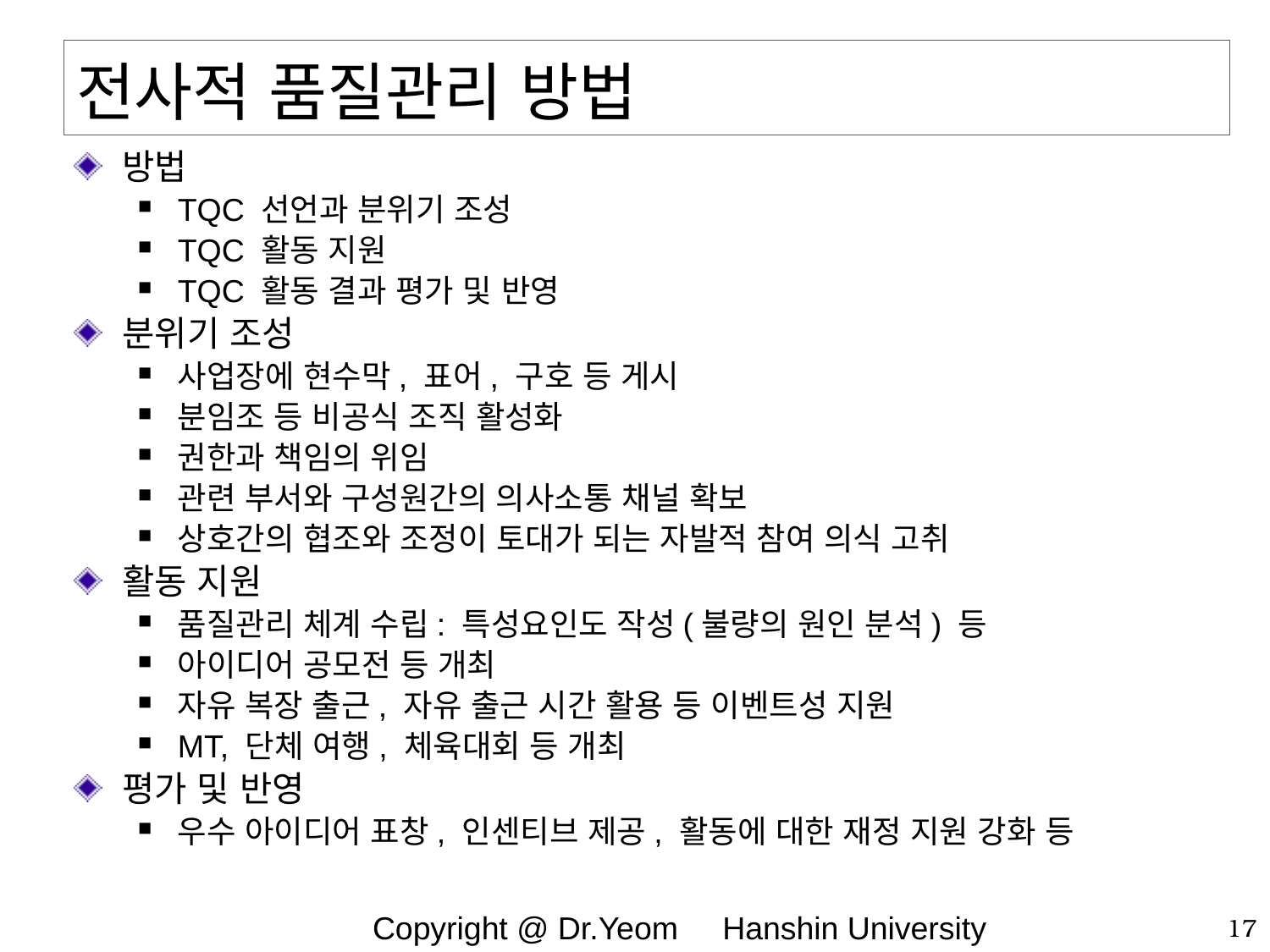

# 전사적 품질관리 방법
방법
TQC 선언과 분위기 조성
TQC 활동 지원
TQC 활동 결과 평가 및 반영
분위기 조성
사업장에 현수막, 표어, 구호 등 게시
분임조 등 비공식 조직 활성화
권한과 책임의 위임
관련 부서와 구성원간의 의사소통 채널 확보
상호간의 협조와 조정이 토대가 되는 자발적 참여 의식 고취
활동 지원
품질관리 체계 수립: 특성요인도 작성(불량의 원인 분석) 등
아이디어 공모전 등 개최
자유 복장 출근, 자유 출근 시간 활용 등 이벤트성 지원
MT, 단체 여행, 체육대회 등 개최
평가 및 반영
우수 아이디어 표창, 인센티브 제공, 활동에 대한 재정 지원 강화 등
17